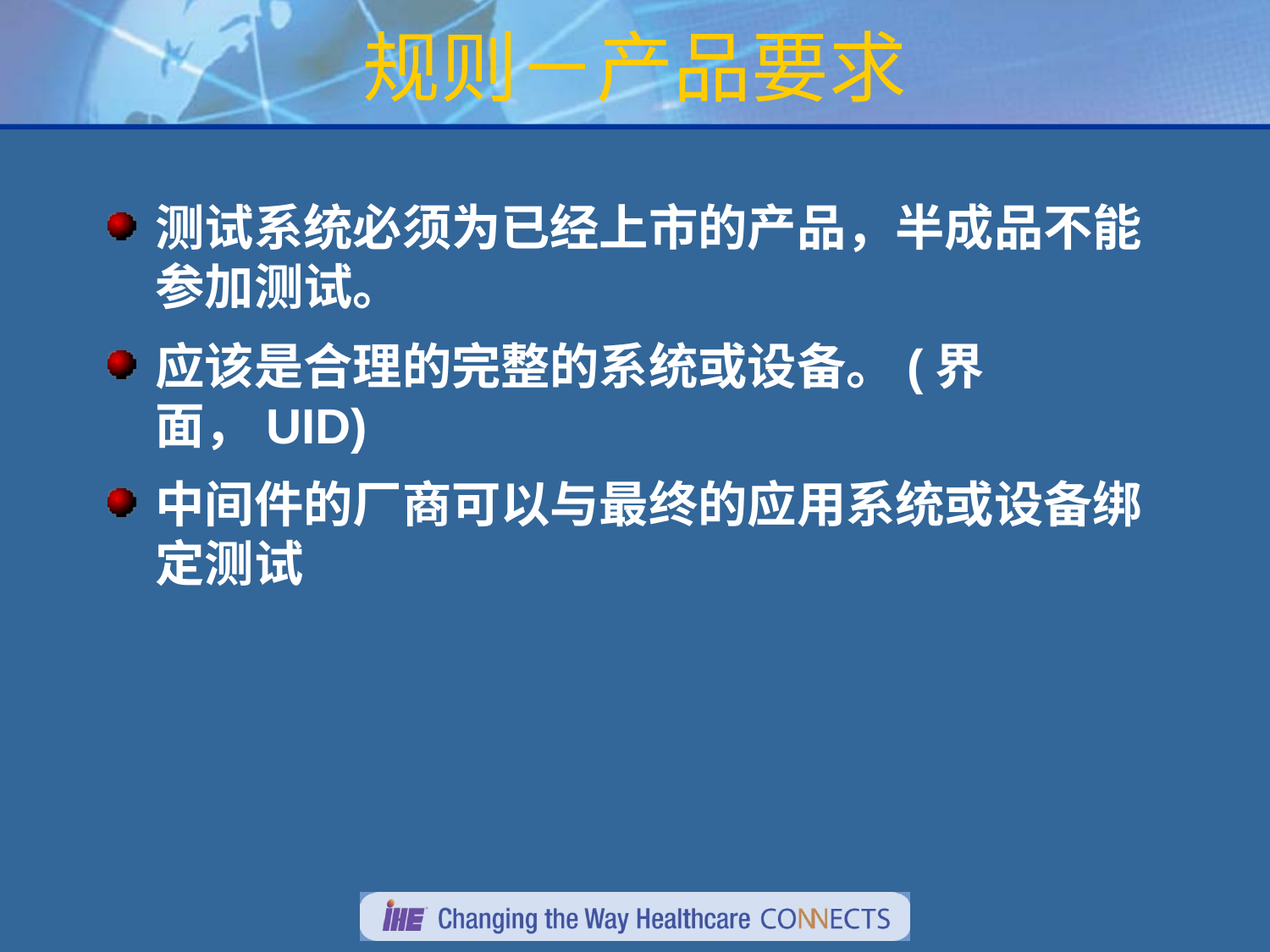

# 规则－产品要求
测试系统必须为已经上市的产品，半成品不能参加测试。
应该是合理的完整的系统或设备。(界面，UID)
中间件的厂商可以与最终的应用系统或设备绑定测试